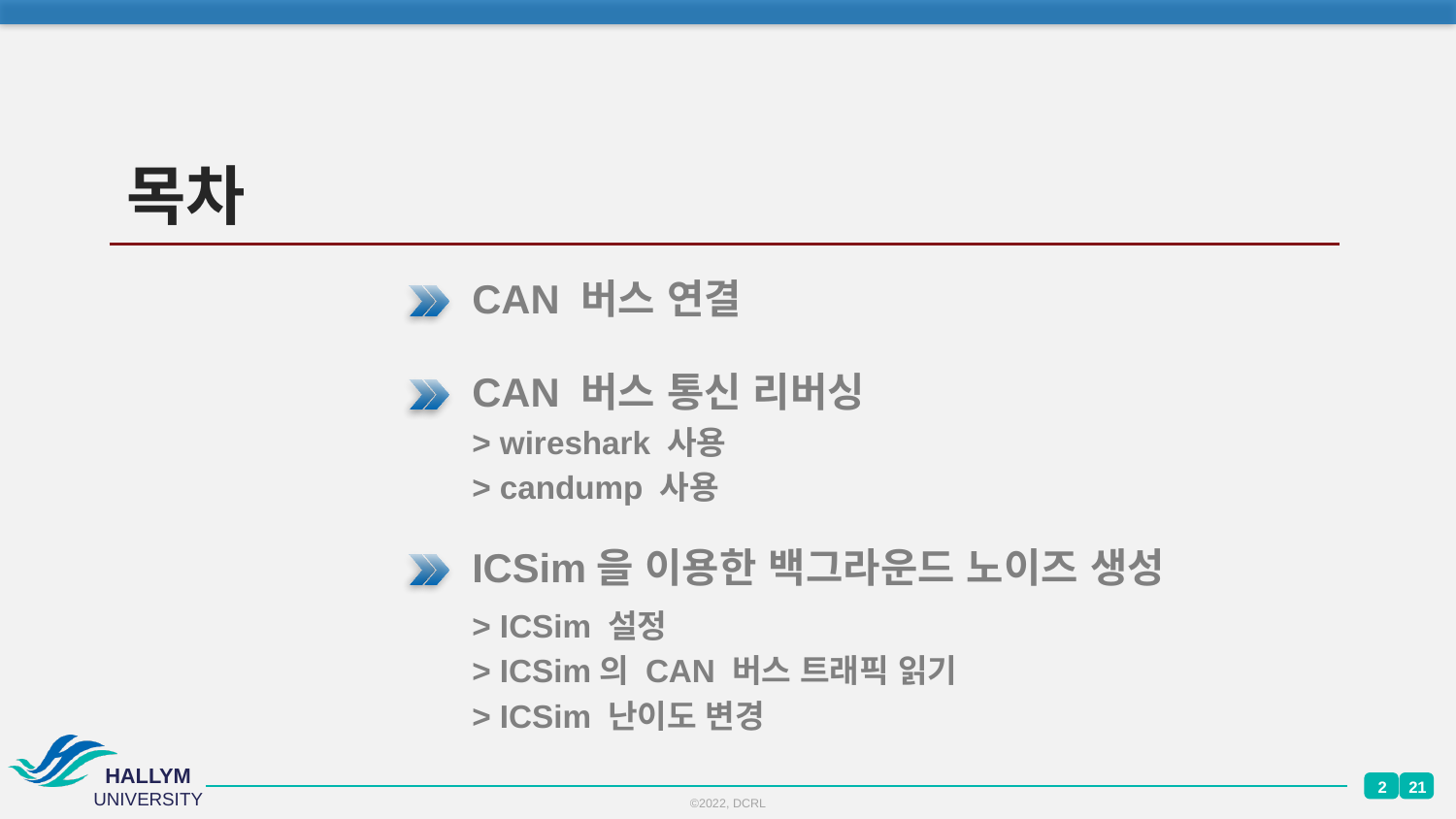

# 목차
CAN 버스 연결

CAN 버스 통신 리버싱

> wireshark 사용
> candump 사용
ICSim을 이용한 백그라운드 노이즈 생성

> ICSim 설정
> ICSim의 CAN 버스 트래픽 읽기
> ICSim 난이도 변경